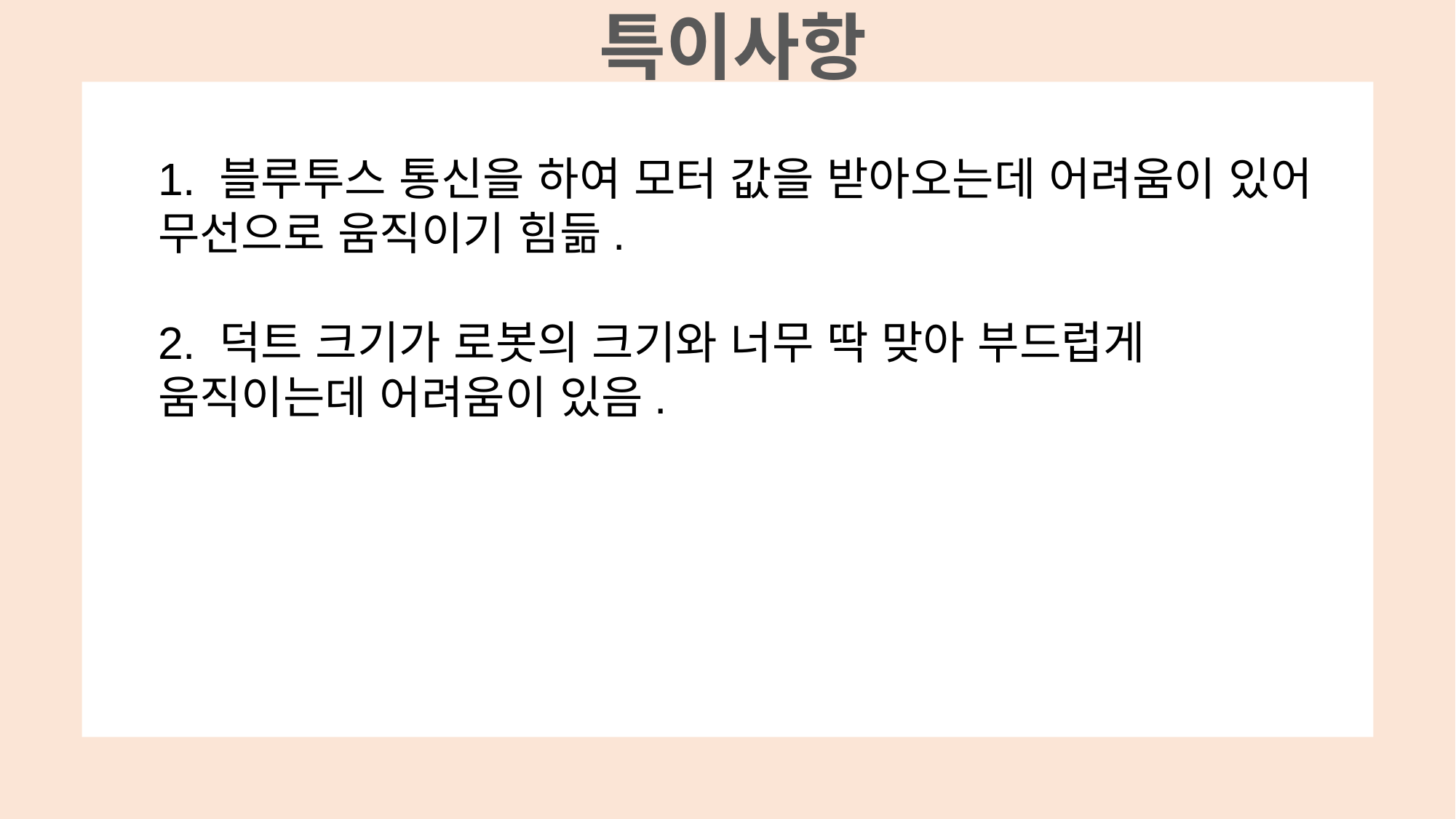

# 특이사항

1. 블루투스 통신을 하여 모터 값을 받아오는데 어려움이 있어 무선으로 움직이기 힘듦.

2. 덕트 크기가 로봇의 크기와 너무 딱 맞아 부드럽게 움직이는데 어려움이 있음.